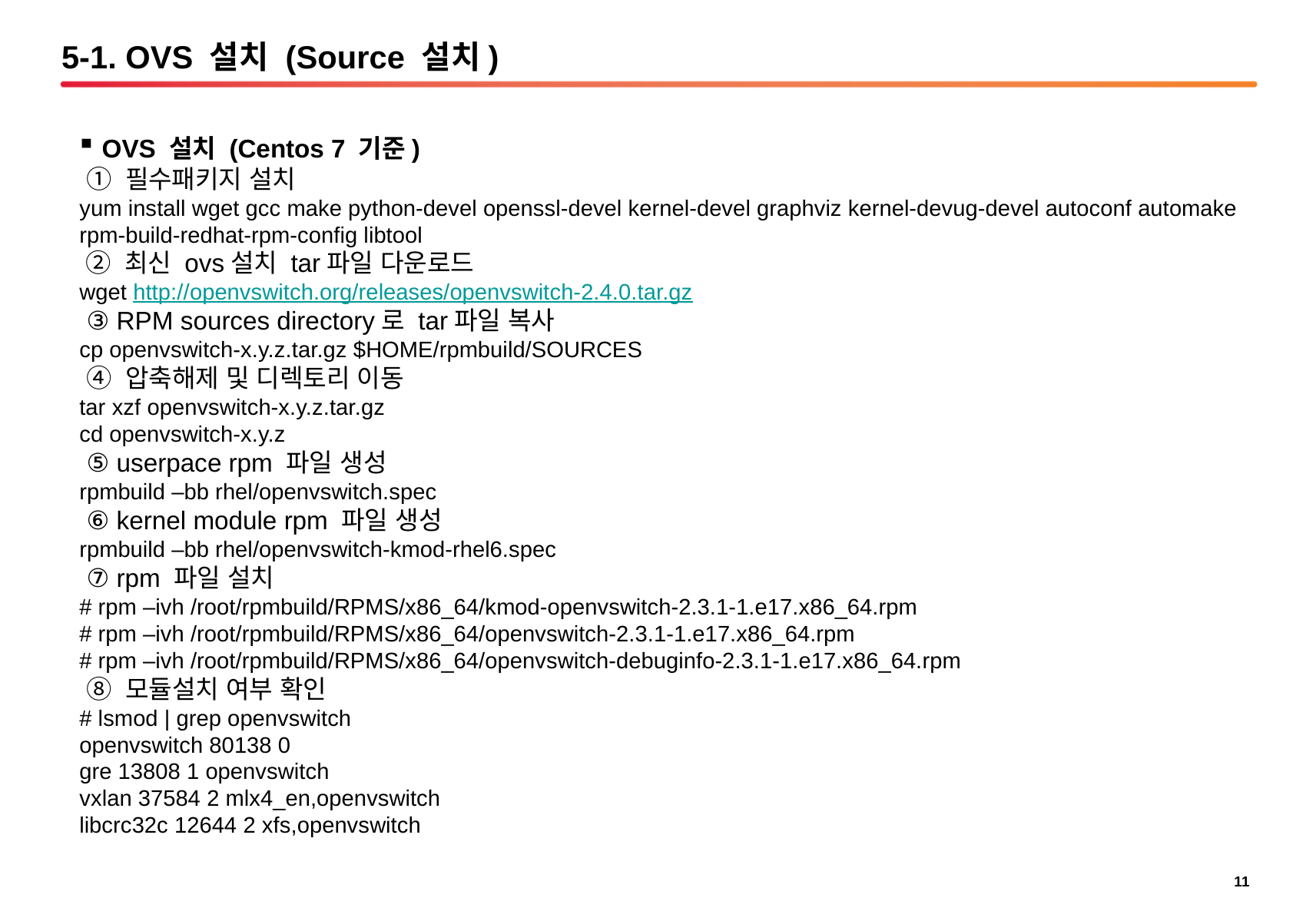

# 5-1. OVS 설치 (Source 설치)
OVS 설치 (Centos 7 기준)
 ① 필수패키지 설치
yum install wget gcc make python-devel openssl-devel kernel-devel graphviz kernel-devug-devel autoconf automake rpm-build-redhat-rpm-config libtool
 ② 최신 ovs설치 tar파일 다운로드
wget http://openvswitch.org/releases/openvswitch-2.4.0.tar.gz
 ③ RPM sources directory로 tar파일 복사
cp openvswitch-x.y.z.tar.gz $HOME/rpmbuild/SOURCES
 ④ 압축해제 및 디렉토리 이동
tar xzf openvswitch-x.y.z.tar.gz
cd openvswitch-x.y.z
 ⑤ userpace rpm 파일 생성
rpmbuild –bb rhel/openvswitch.spec
 ⑥ kernel module rpm 파일 생성
rpmbuild –bb rhel/openvswitch-kmod-rhel6.spec
 ⑦ rpm 파일 설치
# rpm –ivh /root/rpmbuild/RPMS/x86_64/kmod-openvswitch-2.3.1-1.e17.x86_64.rpm
# rpm –ivh /root/rpmbuild/RPMS/x86_64/openvswitch-2.3.1-1.e17.x86_64.rpm
# rpm –ivh /root/rpmbuild/RPMS/x86_64/openvswitch-debuginfo-2.3.1-1.e17.x86_64.rpm
 ⑧ 모듈설치 여부 확인
# lsmod | grep openvswitch
openvswitch 80138 0
gre 13808 1 openvswitch
vxlan 37584 2 mlx4_en,openvswitch
libcrc32c 12644 2 xfs,openvswitch